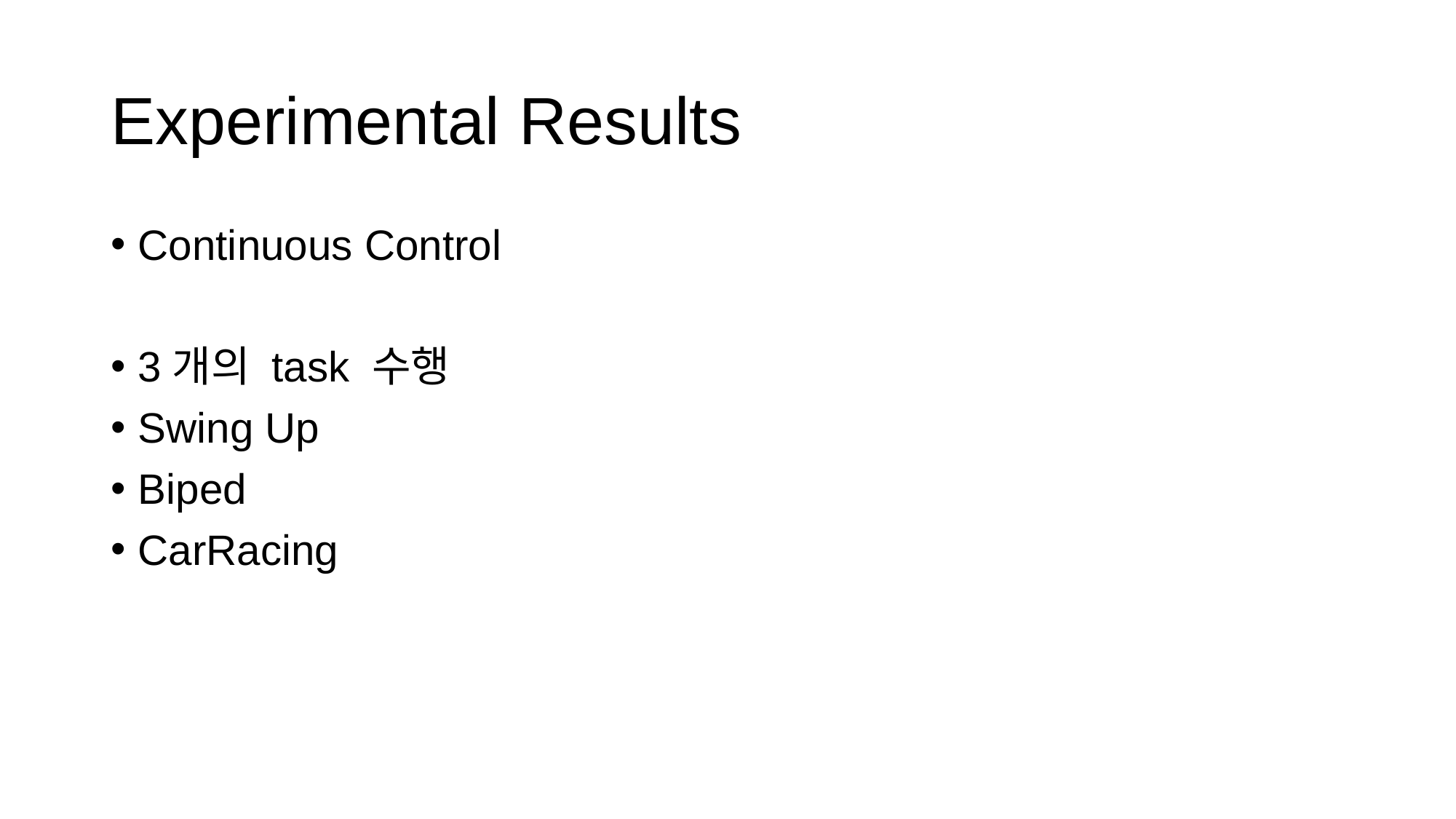

# Experimental Results
Continuous Control

3개의 task 수행
Swing Up
Biped
CarRacing